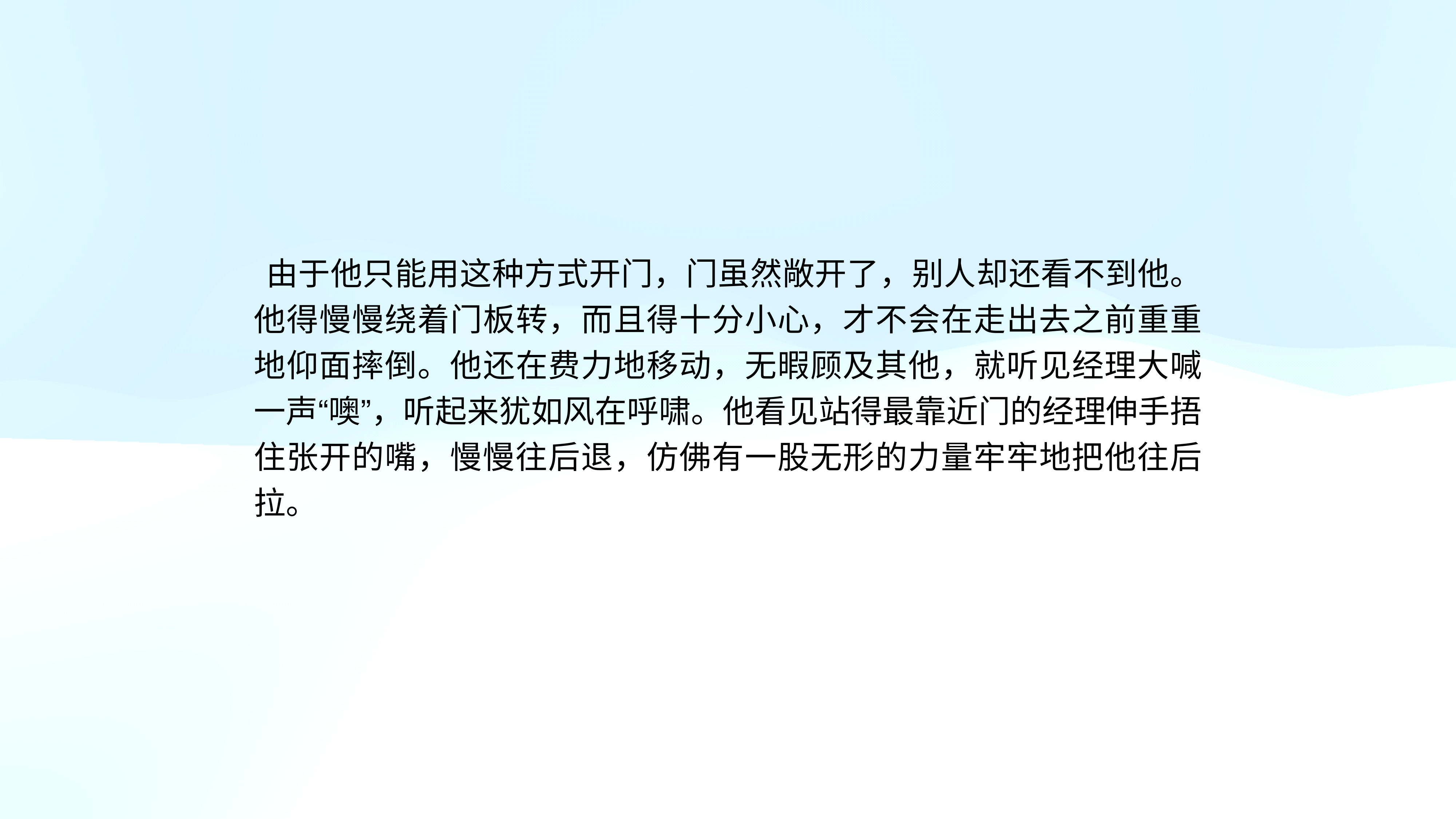

由于他只能用这种方式开门，门虽然敞开了，别人却还看不到他。他得慢慢绕着门板转，而且得十分小心，才不会在走出去之前重重地仰面摔倒。他还在费力地移动，无暇顾及其他，就听见经理大喊一声“噢”，听起来犹如风在呼啸。他看见站得最靠近门的经理伸手捂住张开的嘴，慢慢往后退，仿佛有一股无形的力量牢牢地把他往后拉。